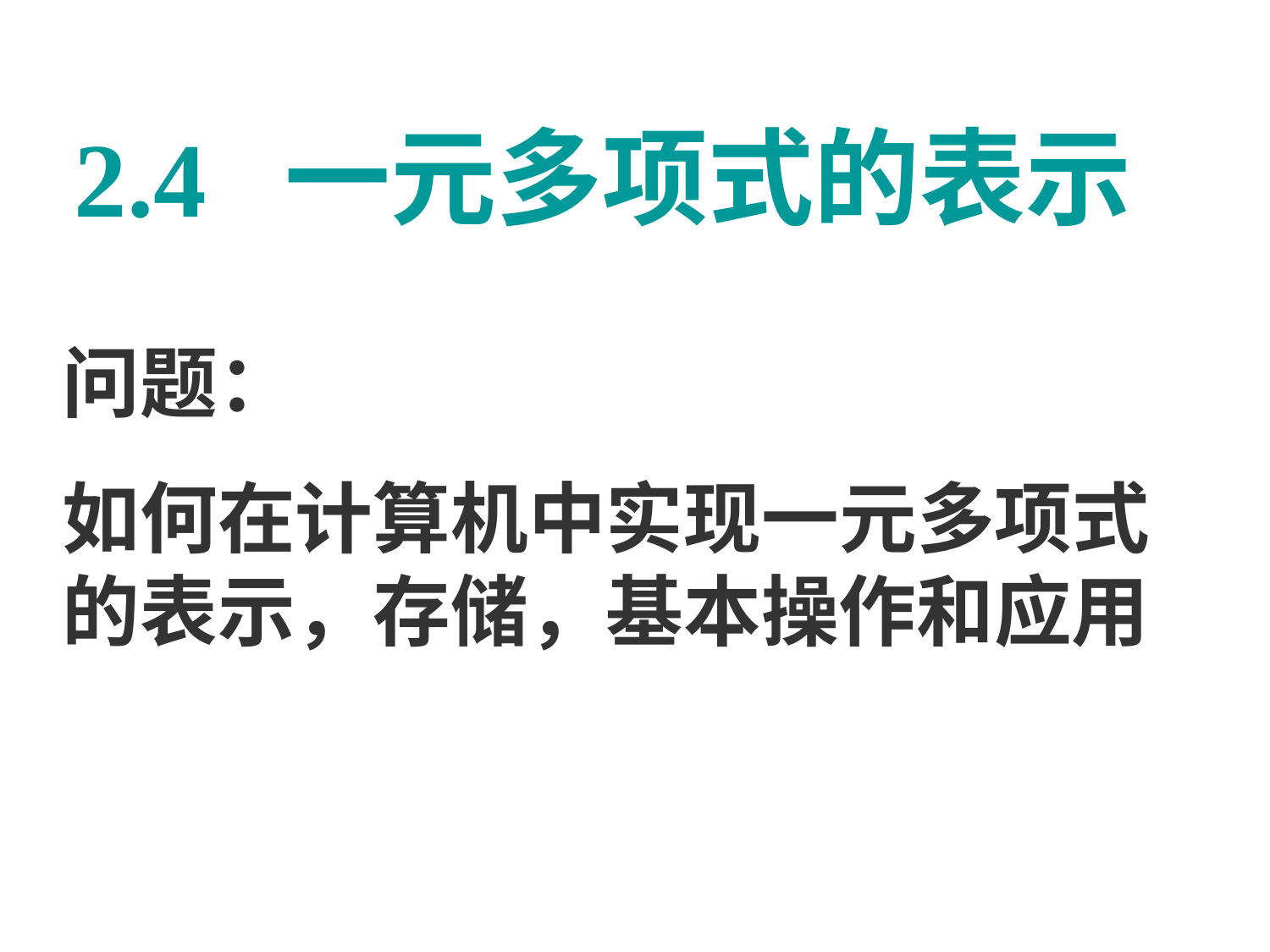

2.4  一元多项式的表示

问题：

如何在计算机中实现一元多项式的表示，存储，基本操作和应用